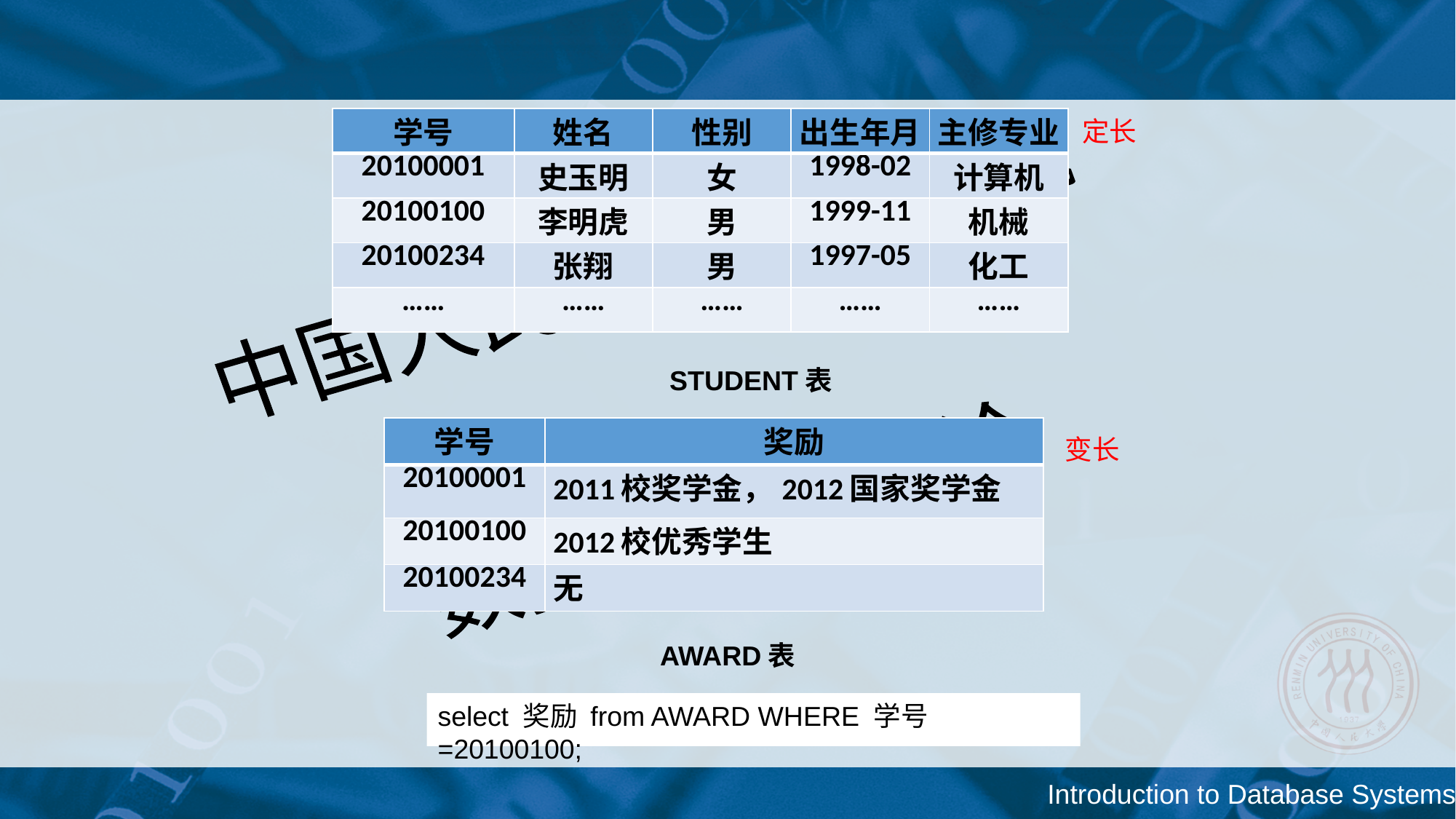

#
| 学号 | 姓名 | 性别 | 出生年月 | 主修专业 |
| --- | --- | --- | --- | --- |
| 20100001 | 史玉明 | 女 | 1998-02 | 计算机 |
| 20100100 | 李明虎 | 男 | 1999-11 | 机械 |
| 20100234 | 张翔 | 男 | 1997-05 | 化工 |
| …… | …… | …… | …… | …… |
定长

STUDENT表
| 学号 | 奖励 |
| --- | --- |
| 20100001 | 2011校奖学金，2012国家奖学金 |
| 20100100 | 2012校优秀学生 |
| 20100234 | 无 |
变长
AWARD表
select 奖励 from AWARD WHERE 学号=20100100;